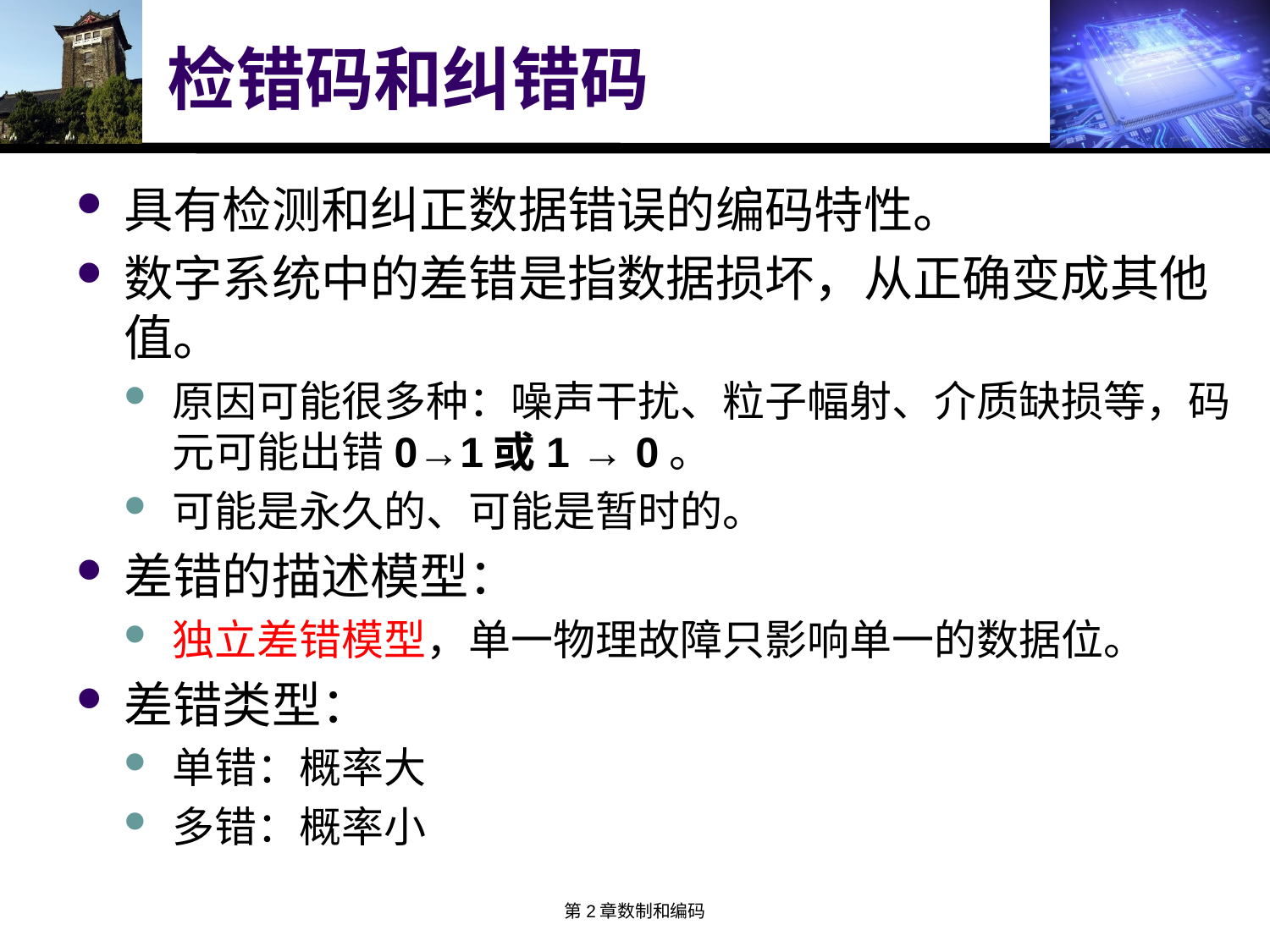

# 检错码和纠错码
具有检测和纠正数据错误的编码特性。
数字系统中的差错是指数据损坏，从正确变成其他值。
原因可能很多种：噪声干扰、粒子幅射、介质缺损等，码元可能出错0→1或1 → 0。
可能是永久的、可能是暂时的。
差错的描述模型：
独立差错模型，单一物理故障只影响单一的数据位。
差错类型：
单错：概率大
多错：概率小

第2章数制和编码
57